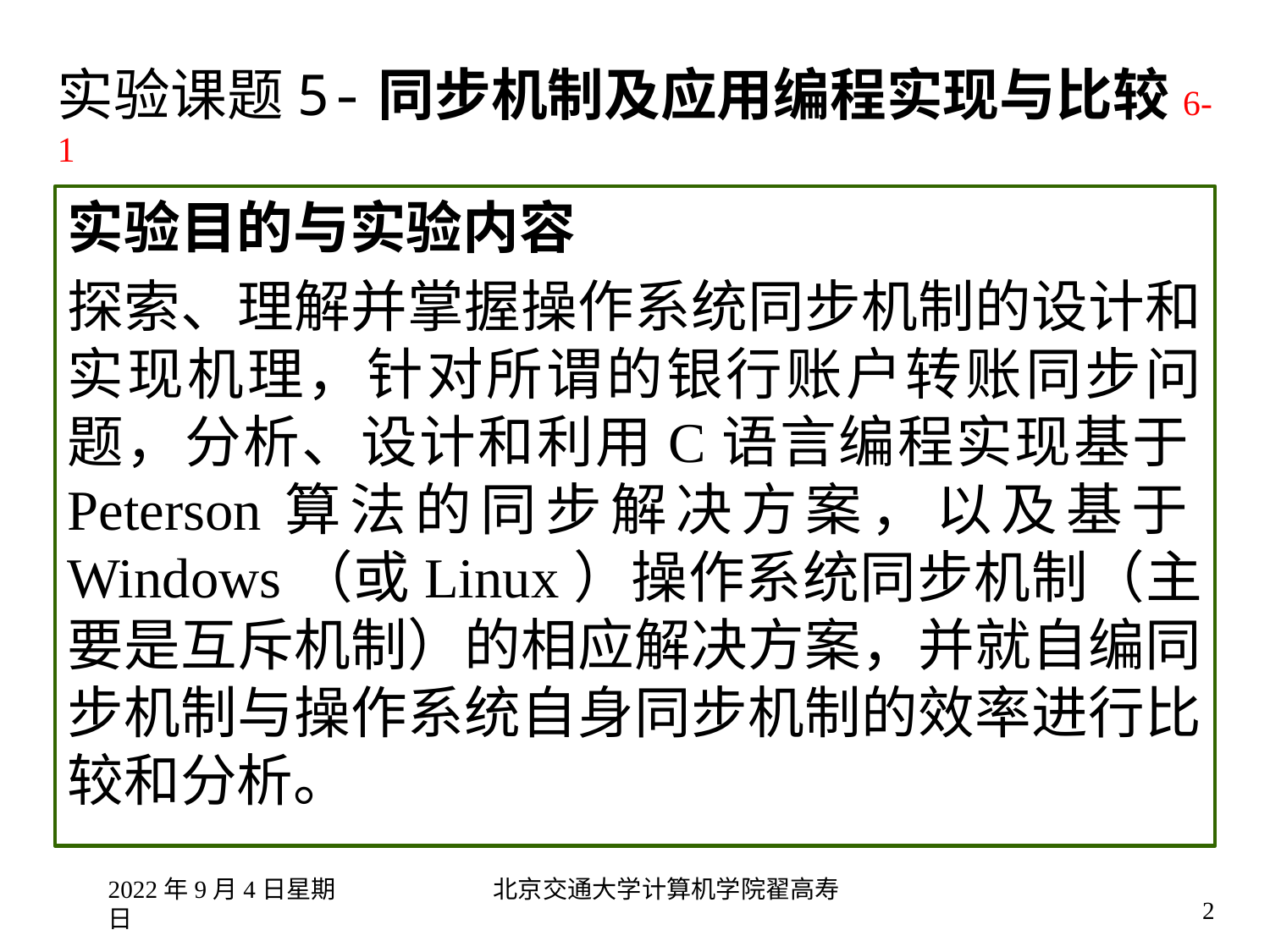

# 实验课题5-同步机制及应用编程实现与比较6-1
实验目的与实验内容
探索、理解并掌握操作系统同步机制的设计和实现机理，针对所谓的银行账户转账同步问题，分析、设计和利用C语言编程实现基于Peterson算法的同步解决方案，以及基于Windows（或Linux）操作系统同步机制（主要是互斥机制）的相应解决方案，并就自编同步机制与操作系统自身同步机制的效率进行比较和分析。
2022年9月4日星期日
北京交通大学计算机学院翟高寿
2